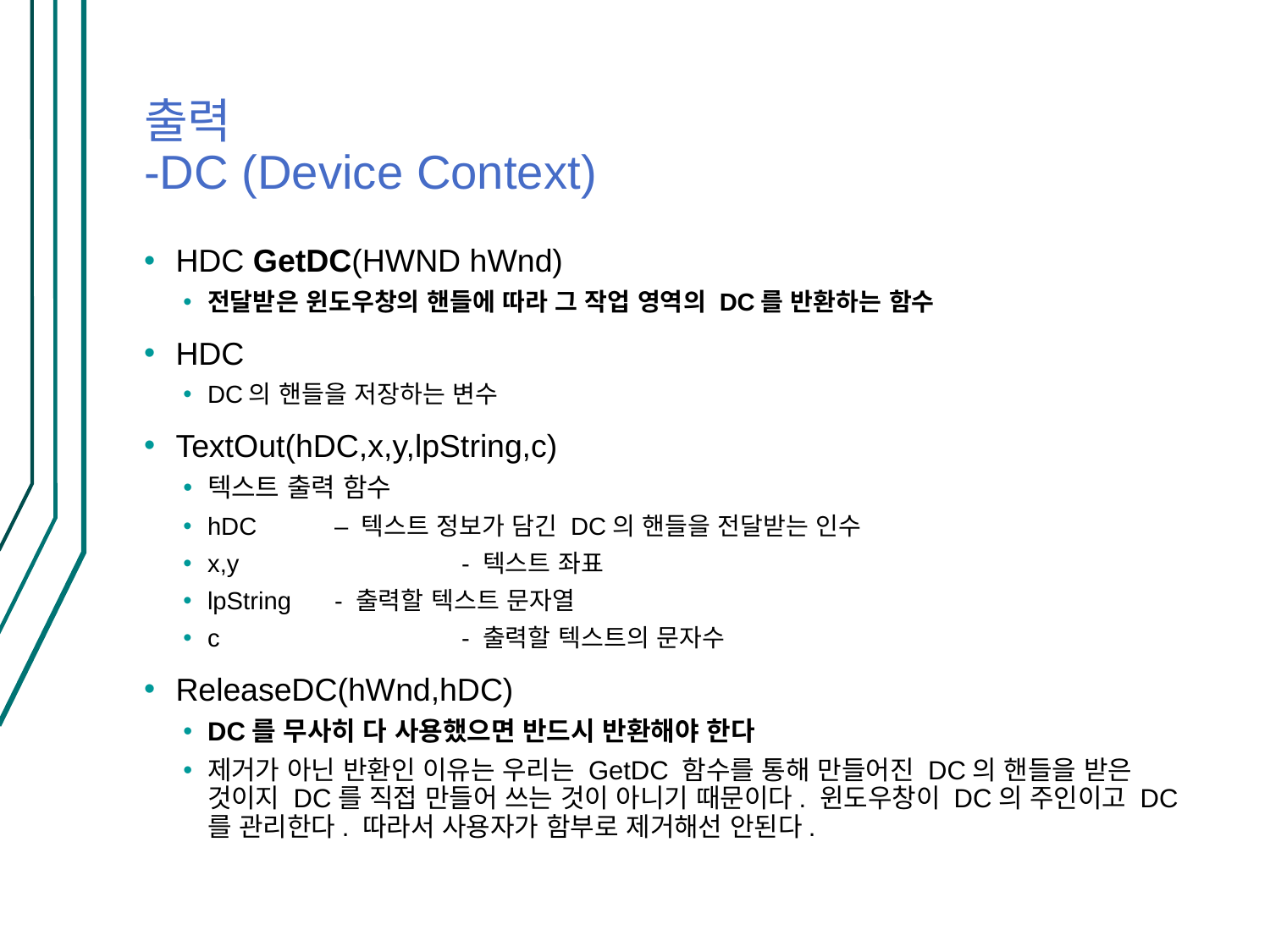

# 출력 -DC (Device Context)
HDC GetDC(HWND hWnd)
전달받은 윈도우창의 핸들에 따라 그 작업 영역의 DC를 반환하는 함수
HDC
DC의 핸들을 저장하는 변수
TextOut(hDC,x,y,lpString,c)
텍스트 출력 함수
hDC	– 텍스트 정보가 담긴 DC의 핸들을 전달받는 인수
x,y		- 텍스트 좌표
lpString	- 출력할 텍스트 문자열
c		- 출력할 텍스트의 문자수
ReleaseDC(hWnd,hDC)
DC를 무사히 다 사용했으면 반드시 반환해야 한다
제거가 아닌 반환인 이유는 우리는 GetDC 함수를 통해 만들어진 DC의 핸들을 받은 것이지 DC를 직접 만들어 쓰는 것이 아니기 때문이다. 윈도우창이 DC의 주인이고 DC를 관리한다. 따라서 사용자가 함부로 제거해선 안된다.